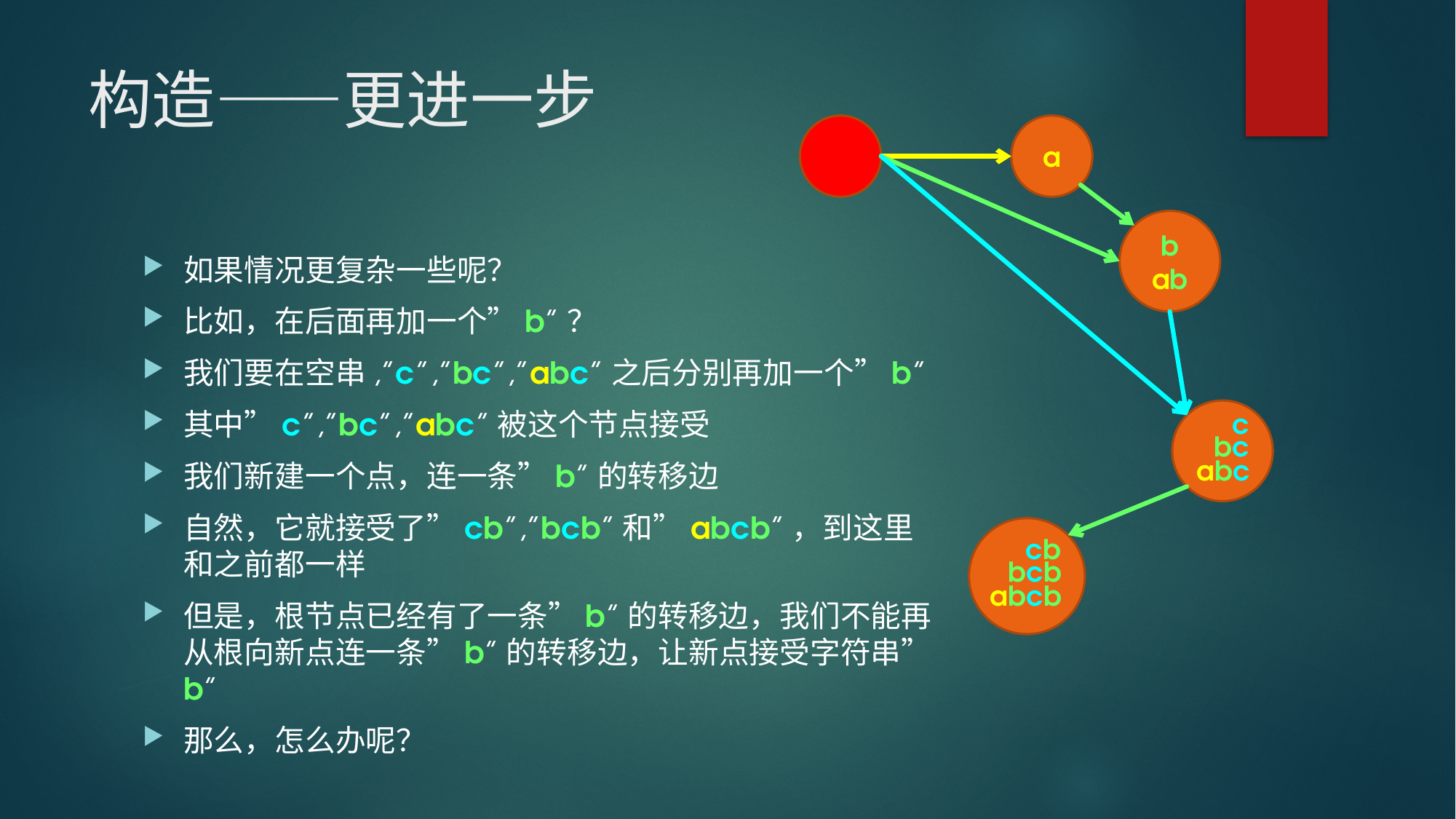

# 构造——更进一步

a

b
如果情况更复杂一些呢？
比如，在后面再加一个”b”？
我们要在空串,”c”,”bc”,”abc”之后分别再加一个”b”
其中”c”,”bc”,”abc”被这个节点接受
我们新建一个点，连一条”b”的转移边
自然，它就接受了”cb”,”bcb”和”abcb”，到这里和之前都一样
但是，根节点已经有了一条”b”的转移边，我们不能再从根向新点连一条”b”的转移边，让新点接受字符串”b”
那么，怎么办呢？
ab

c
bc
abc

cb
bcb
abcb